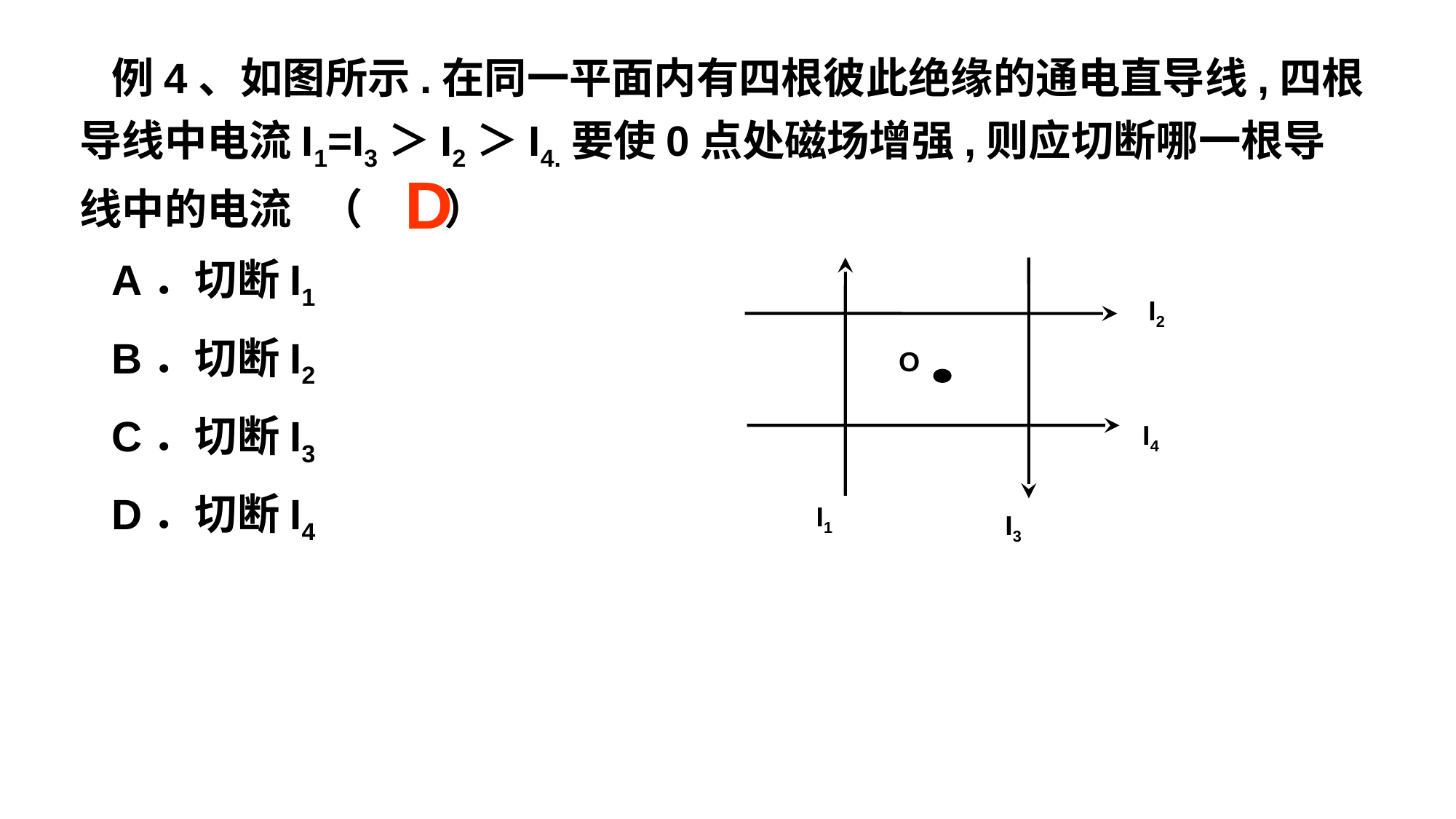

例4、如图所示.在同一平面内有四根彼此绝缘的通电直导线,四根导线中电流I1=I3＞I2＞I4.要使0点处磁场增强,则应切断哪一根导线中的电流   （   　 ）
A．切断I1
B．切断I2
C．切断I3
D．切断I4
D

I2

O

I4

I1
I3